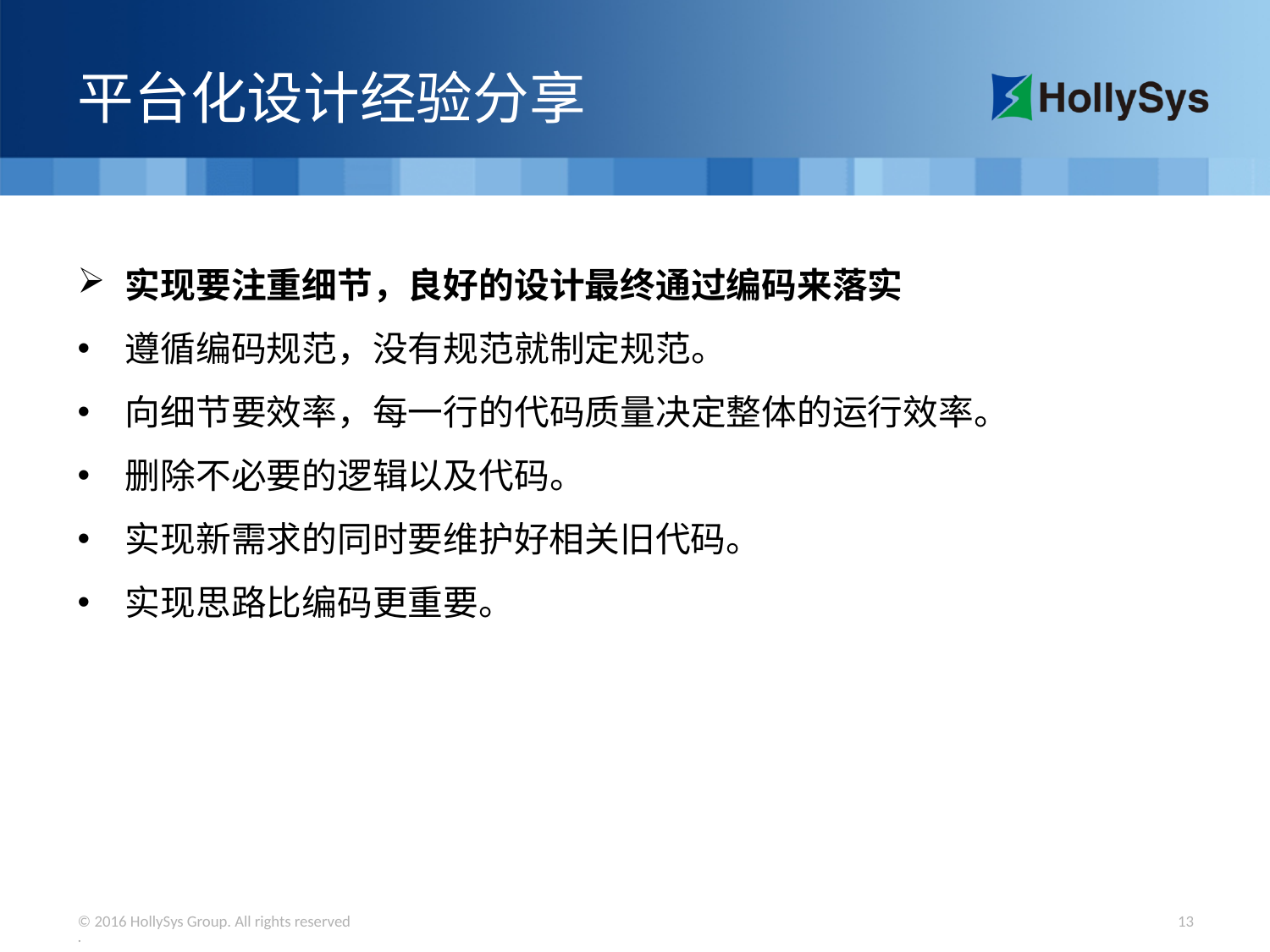

# 平台化设计经验分享
实现要注重细节，良好的设计最终通过编码来落实
遵循编码规范，没有规范就制定规范。
向细节要效率，每一行的代码质量决定整体的运行效率。
删除不必要的逻辑以及代码。
实现新需求的同时要维护好相关旧代码。
实现思路比编码更重要。

© 2016 HollySys Group. All rights reserved.
13